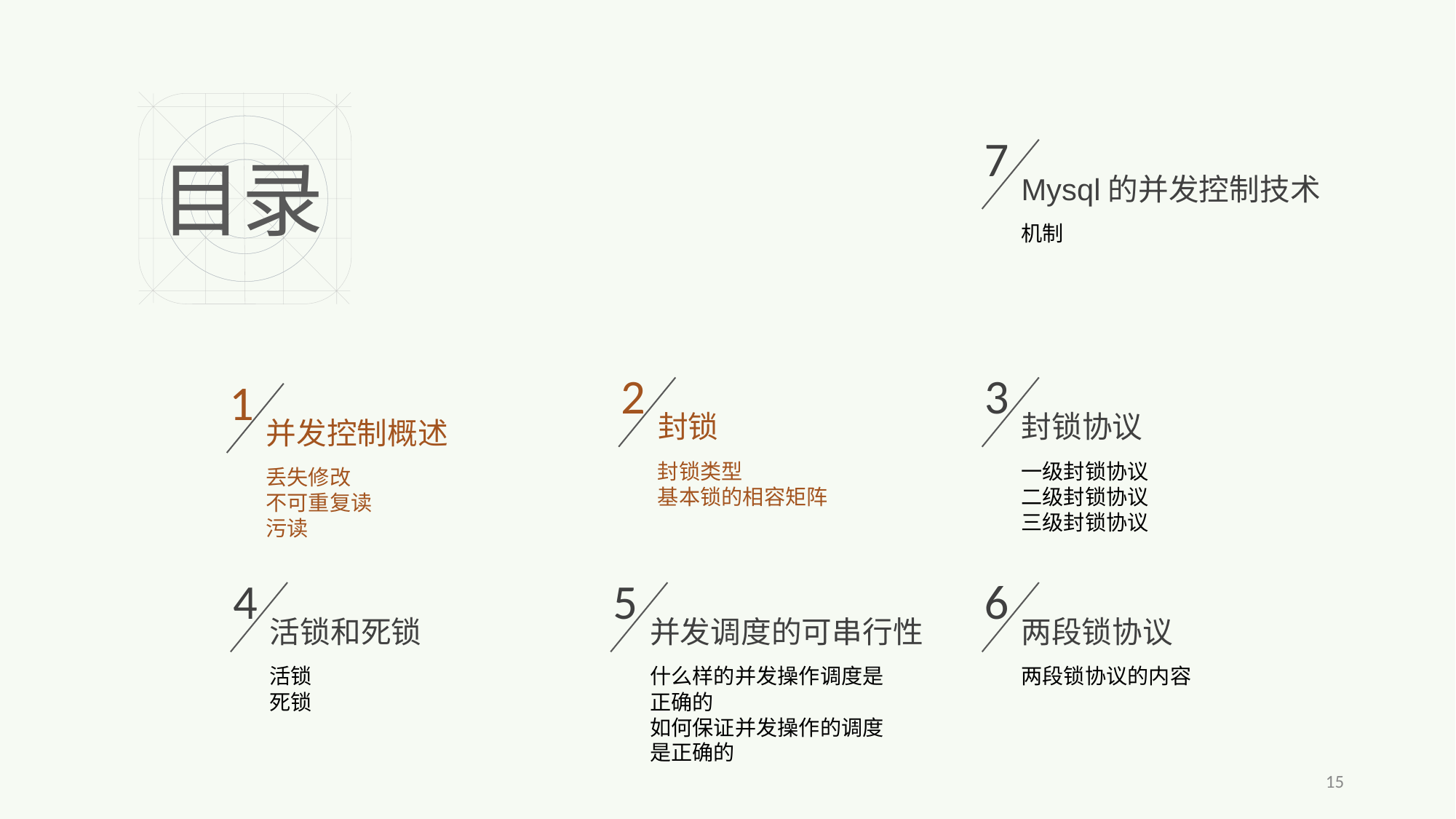

7
目录
Mysql的并发控制技术
机制
2
3
1
封锁
封锁协议
并发控制概述
封锁类型
基本锁的相容矩阵
一级封锁协议
二级封锁协议
三级封锁协议
丢失修改
不可重复读
污读
4
5
6
活锁和死锁
并发调度的可串行性
两段锁协议
活锁
死锁
什么样的并发操作调度是正确的
如何保证并发操作的调度是正确的
两段锁协议的内容
15